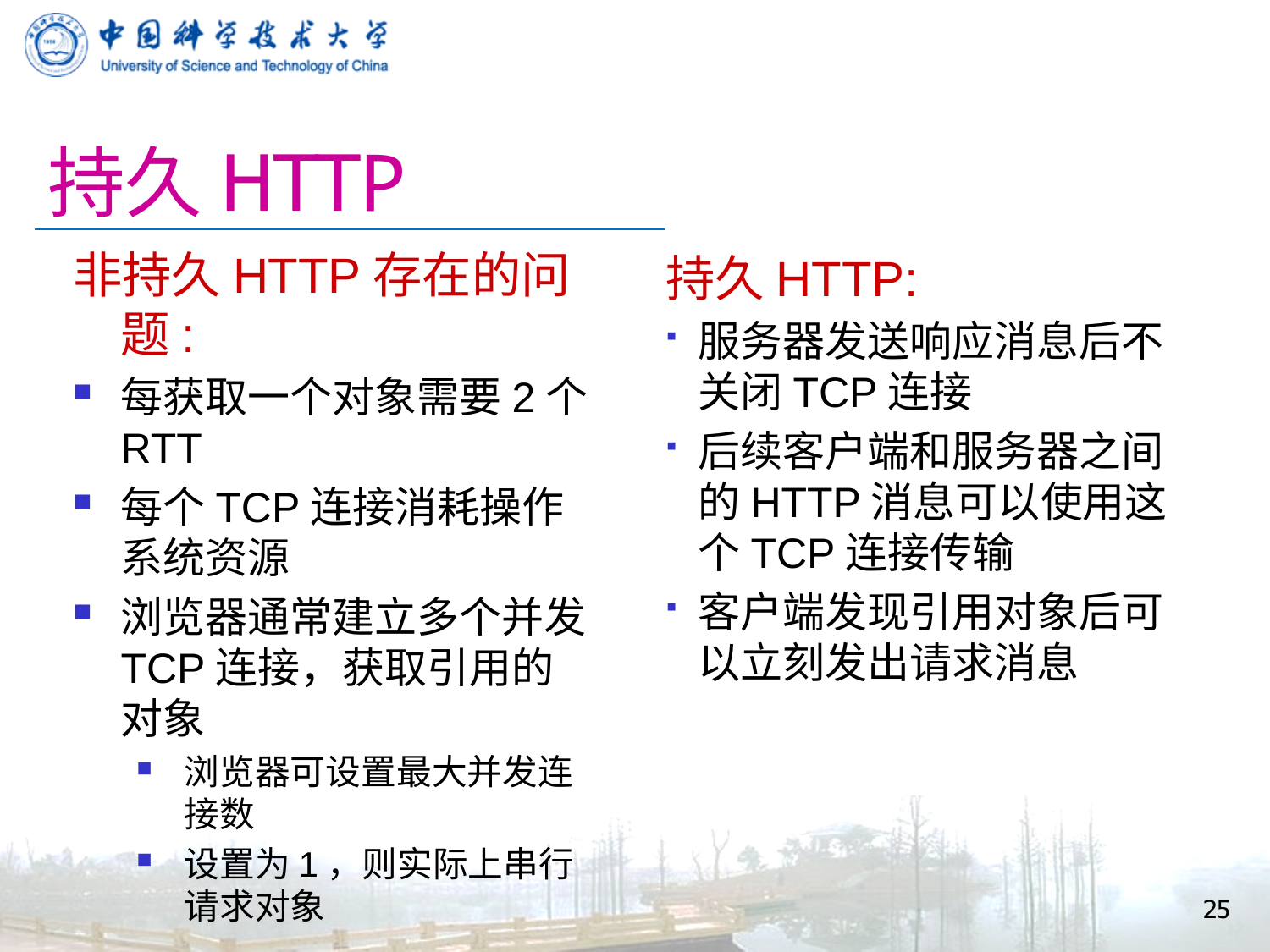

# 持久HTTP
非持久HTTP存在的问题:
每获取一个对象需要2个RTT
每个TCP连接消耗操作系统资源
浏览器通常建立多个并发TCP连接，获取引用的对象
浏览器可设置最大并发连接数
设置为1，则实际上串行请求对象

持久HTTP:
服务器发送响应消息后不关闭TCP连接
后续客户端和服务器之间的HTTP消息可以使用这个TCP连接传输
客户端发现引用对象后可以立刻发出请求消息

25